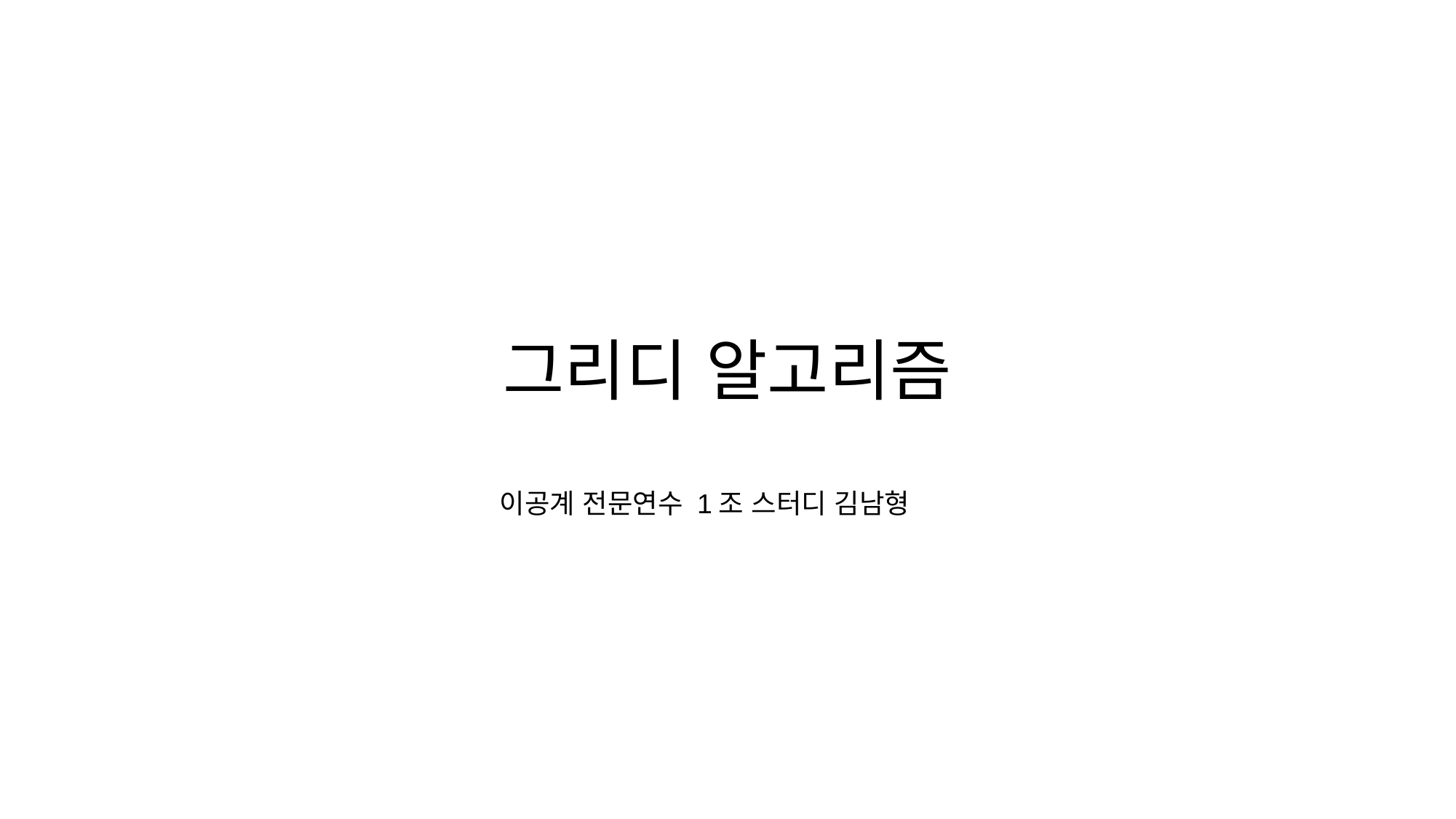

그리디 알고리즘

이공계 전문연수 1조 스터디 김남형